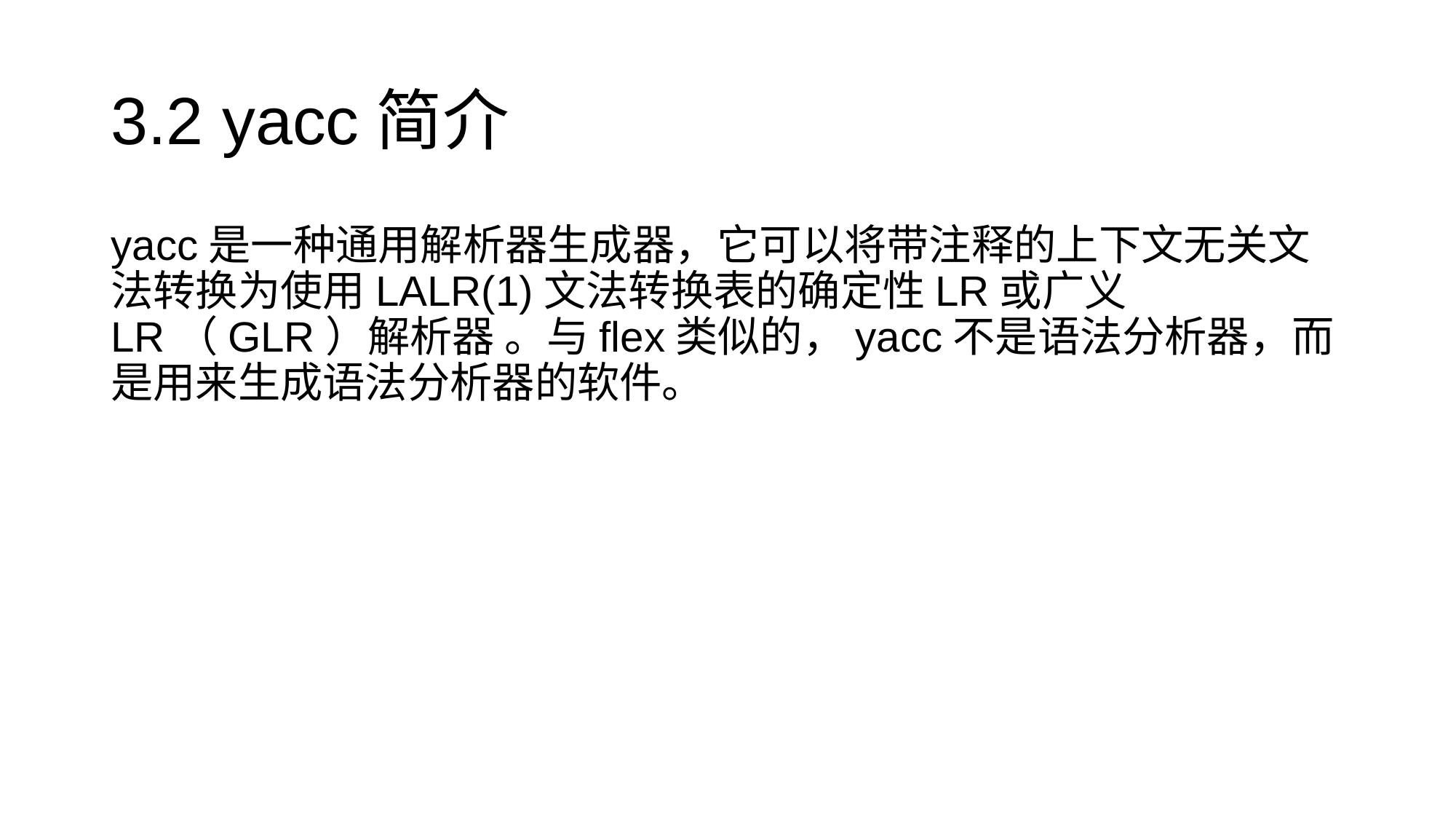

# 3.2 yacc简介
yacc是一种通用解析器生成器，它可以将带注释的上下文无关文法转换为使用LALR(1)文法转换表的确定性LR或广义LR（GLR）解析器 。与flex类似的，yacc不是语法分析器，而是用来生成语法分析器的软件。